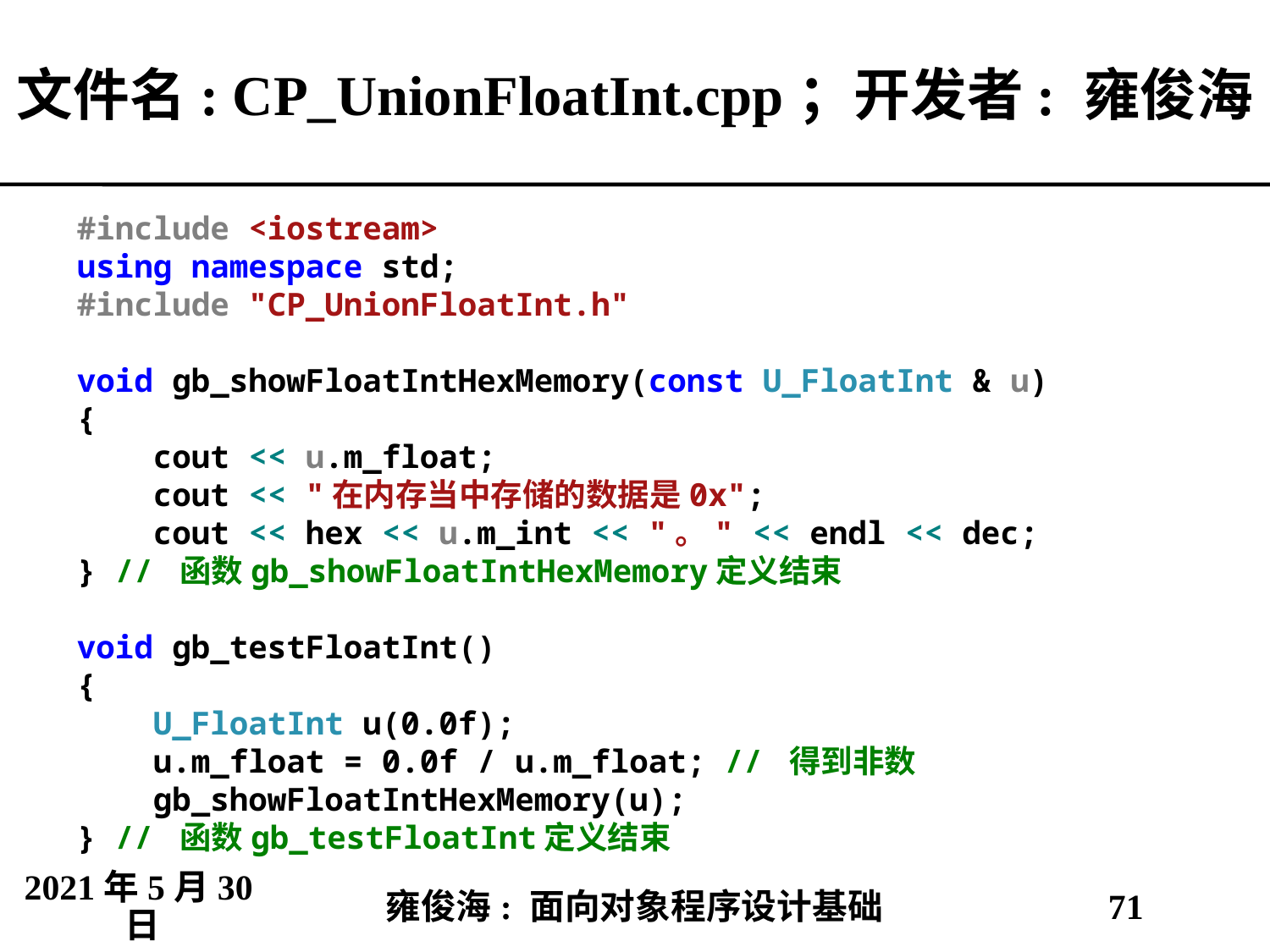

# 文件名: CP_UnionFloatInt.cpp；开发者: 雍俊海

#include <iostream>
using namespace std;
#include "CP_UnionFloatInt.h"

void gb_showFloatIntHexMemory(const U_FloatInt & u)
{
    cout << u.m_float;
    cout << "在内存当中存储的数据是0x";
    cout << hex << u.m_int << "。" << endl << dec;
} // 函数gb_showFloatIntHexMemory定义结束

void gb_testFloatInt()
{
    U_FloatInt u(0.0f);
    u.m_float = 0.0f / u.m_float; // 得到非数
    gb_showFloatIntHexMemory(u);
} // 函数gb_testFloatInt定义结束
2021年5月30日
雍俊海: 面向对象程序设计基础
71